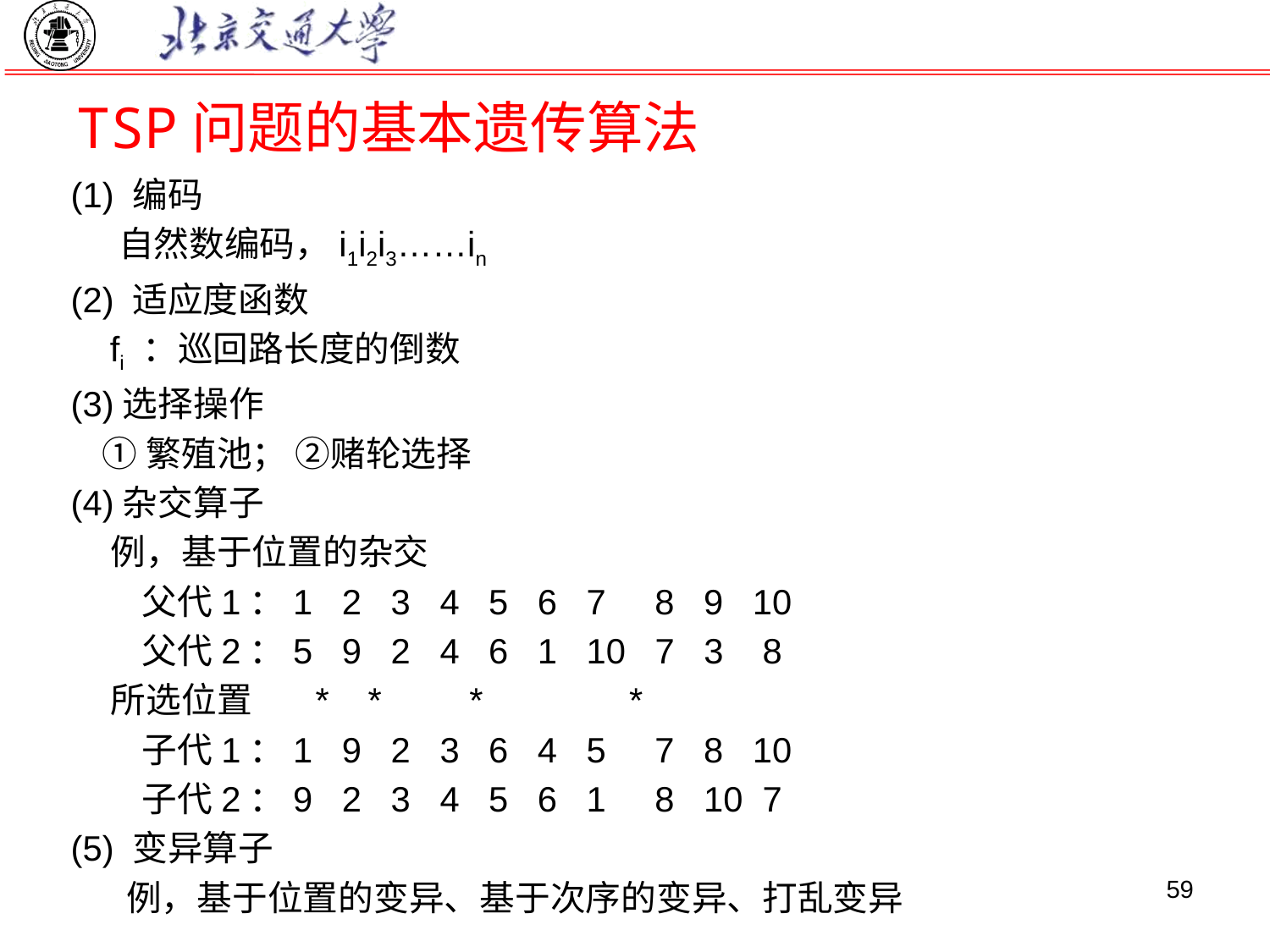

# TSP问题的基本遗传算法
(1) 编码
     自然数编码，i1i2i3……in
(2) 适应度函数
    fi ：巡回路长度的倒数
(3)选择操作
    ①繁殖池； ②赌轮选择
(4)杂交算子
    例，基于位置的杂交
        父代1：1   2   3   4   5   6   7     8   9   10
        父代2：5   9   2   4   6   1   10   7   3    8
    所选位置       *    *         *               *
        子代1：1   9   2   3   6   4   5     7   8   10
        子代2：9   2   3   4   5   6   1     8   10  7
(5) 变异算子
      例，基于位置的变异、基于次序的变异、打乱变异
59